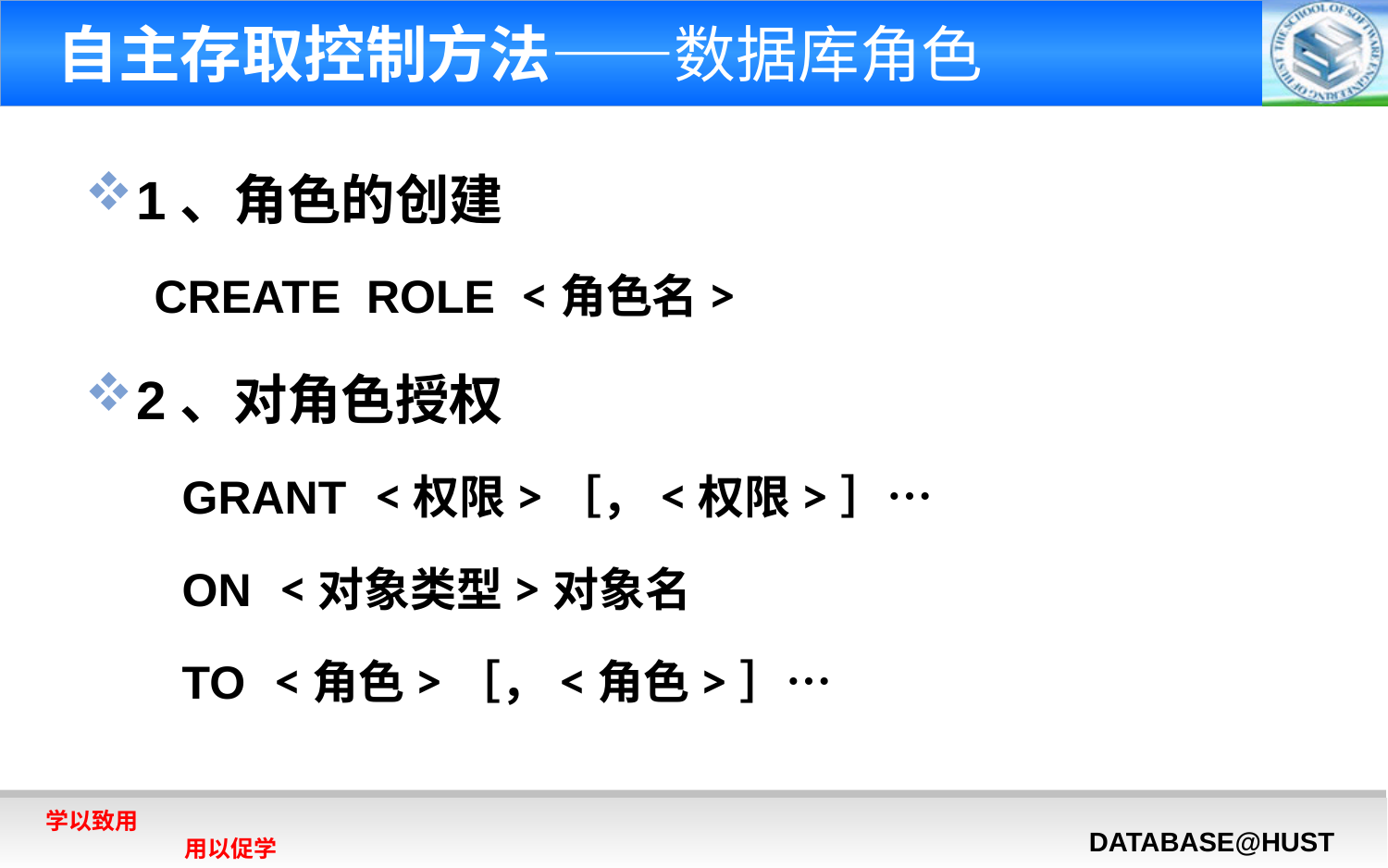

# 自主存取控制方法——数据库角色
1、角色的创建
CREATE  ROLE  <角色名>
2、对角色授权
 GRANT <权限>［，<权限>］…
 ON <对象类型>对象名
 TO <角色>［，<角色>］…